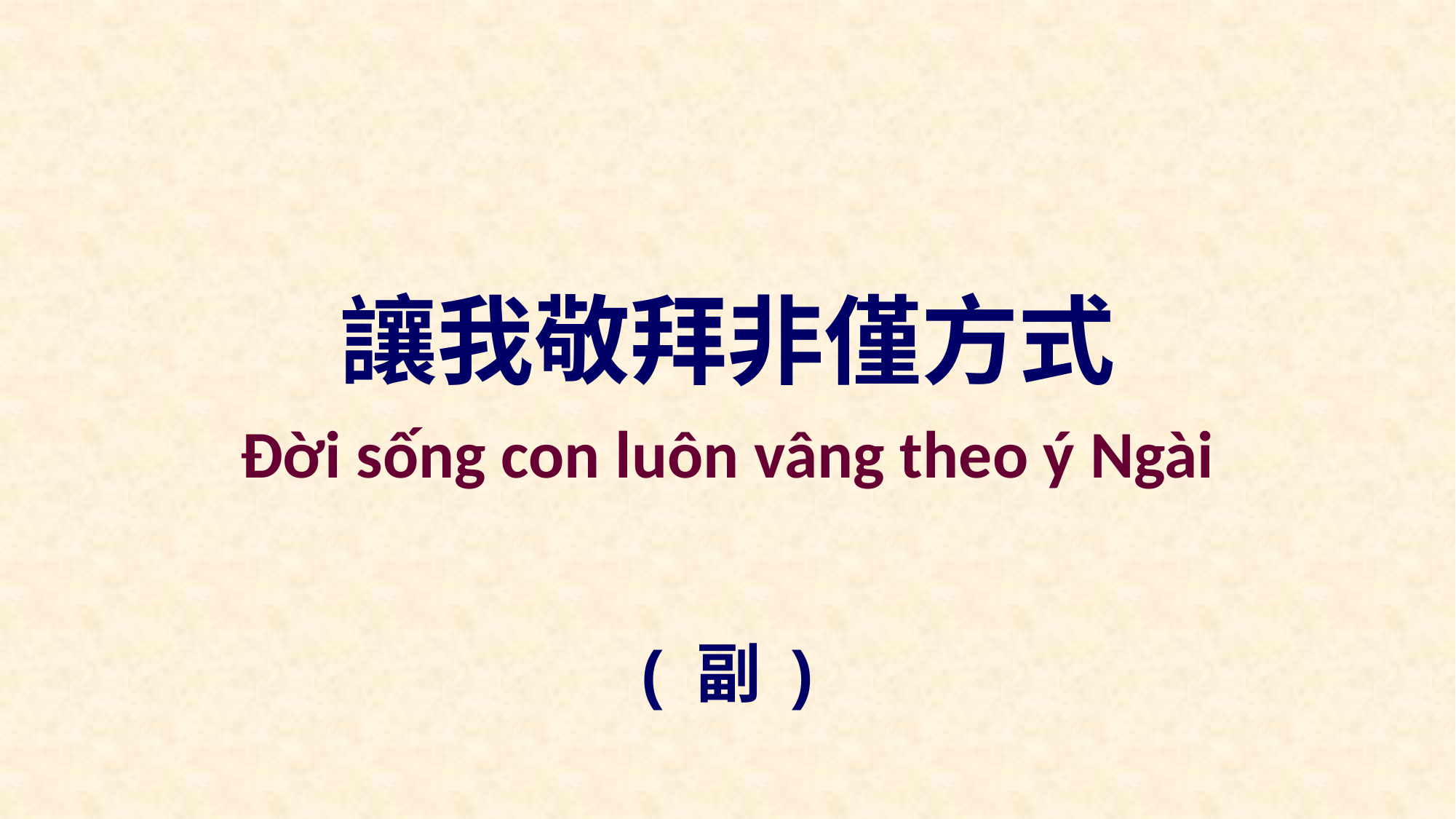

讓我敬拜非僅方式
Đời sống con luôn vâng theo ý Ngài
( 副 )